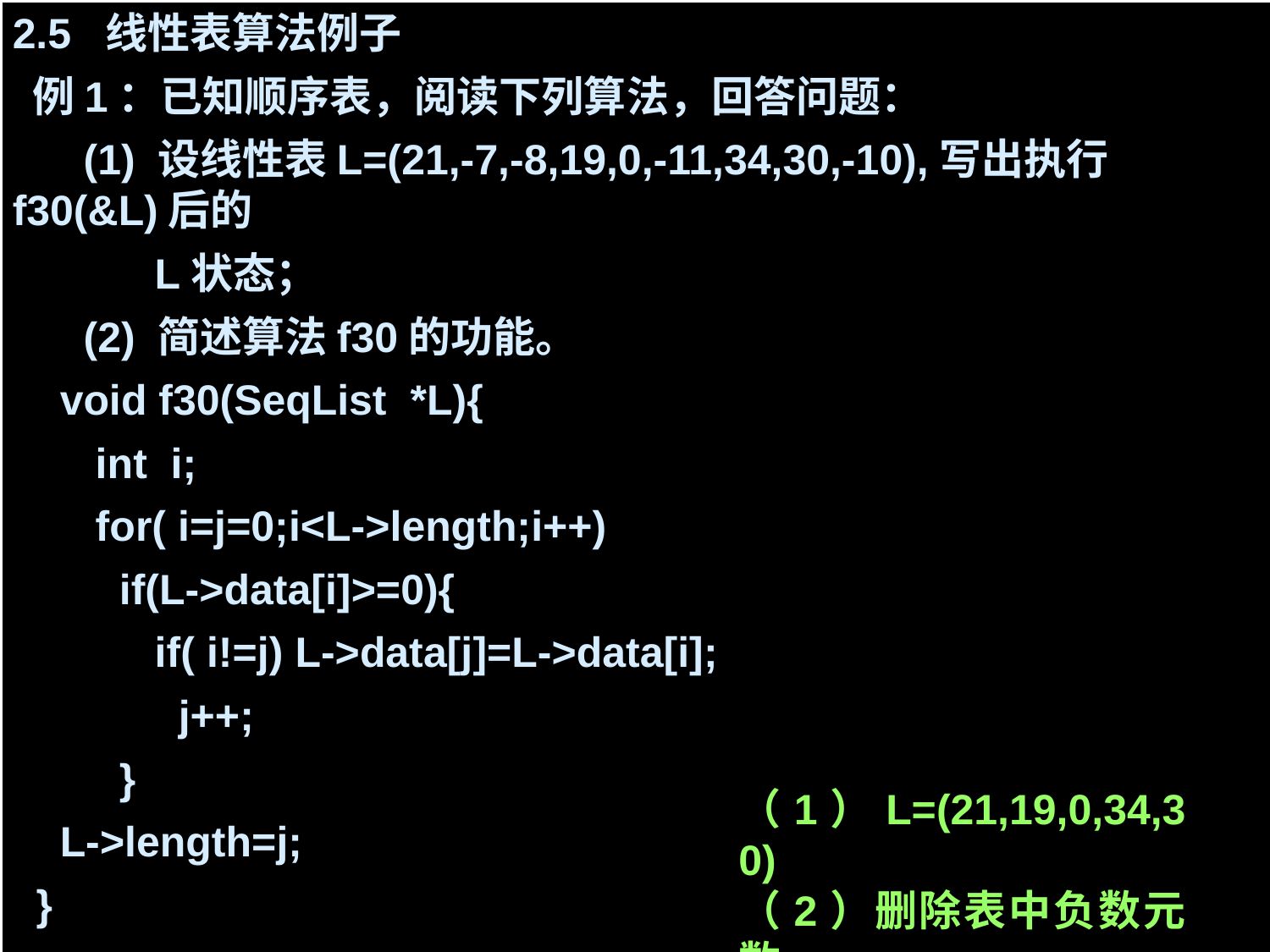

2.5  线性表算法例子
 例1：已知顺序表，阅读下列算法，回答问题：
      (1) 设线性表L=(21,-7,-8,19,0,-11,34,30,-10),写出执行f30(&L)后的
            L状态；
      (2) 简述算法f30的功能。
    void f30(SeqList  *L){
       int  i;
       for( i=j=0;i<L->length;i++)
         if(L->data[i]>=0){
            if( i!=j) L->data[j]=L->data[i];
              j++;
         }
    L->length=j;
  }
（1）L=(21,19,0,34,30)
（2）删除表中负数元数